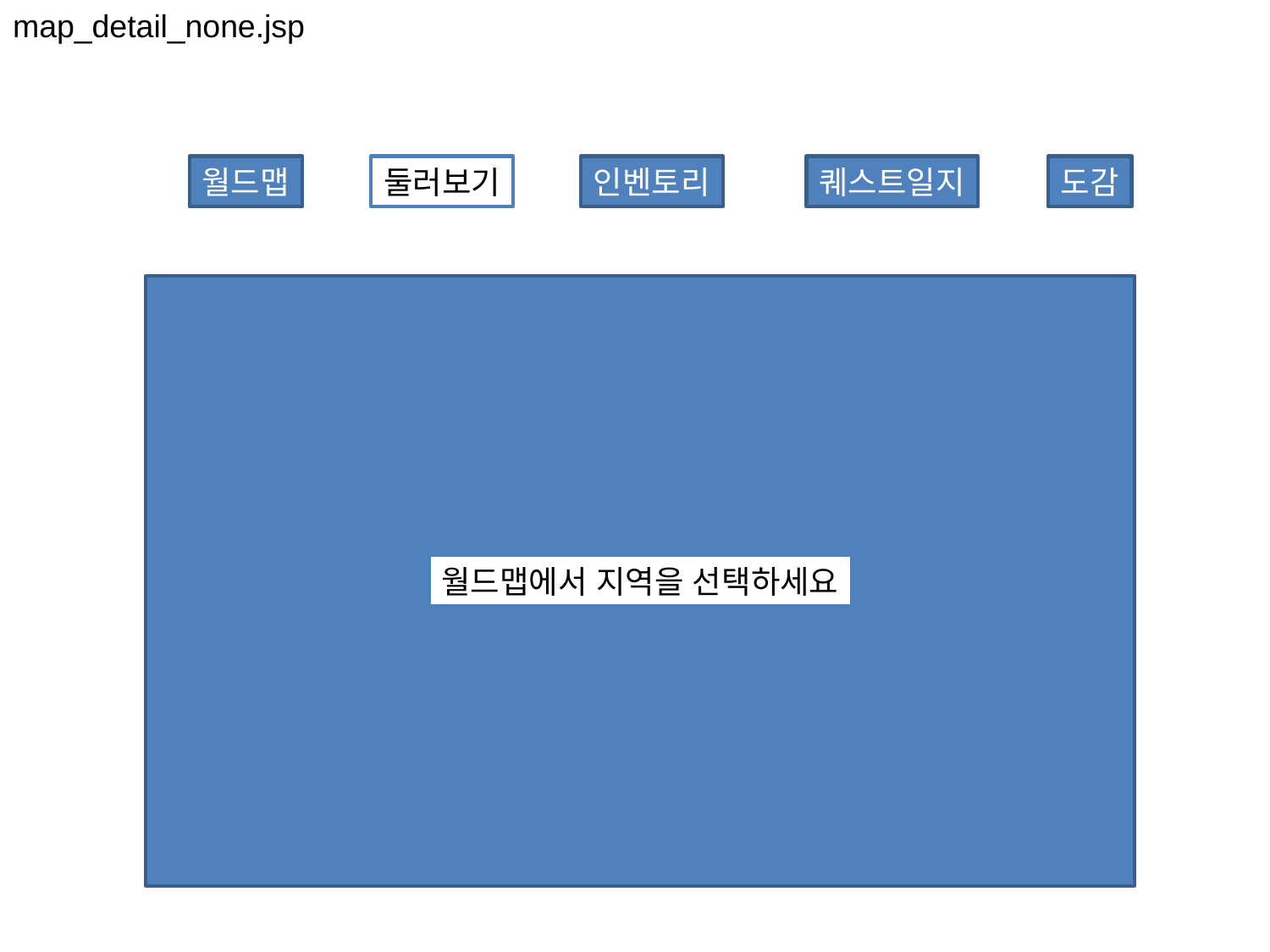

map_detail_none.jsp
월드맵
둘러보기
인벤토리
퀘스트일지
도감

월드맵에서 지역을 선택하세요